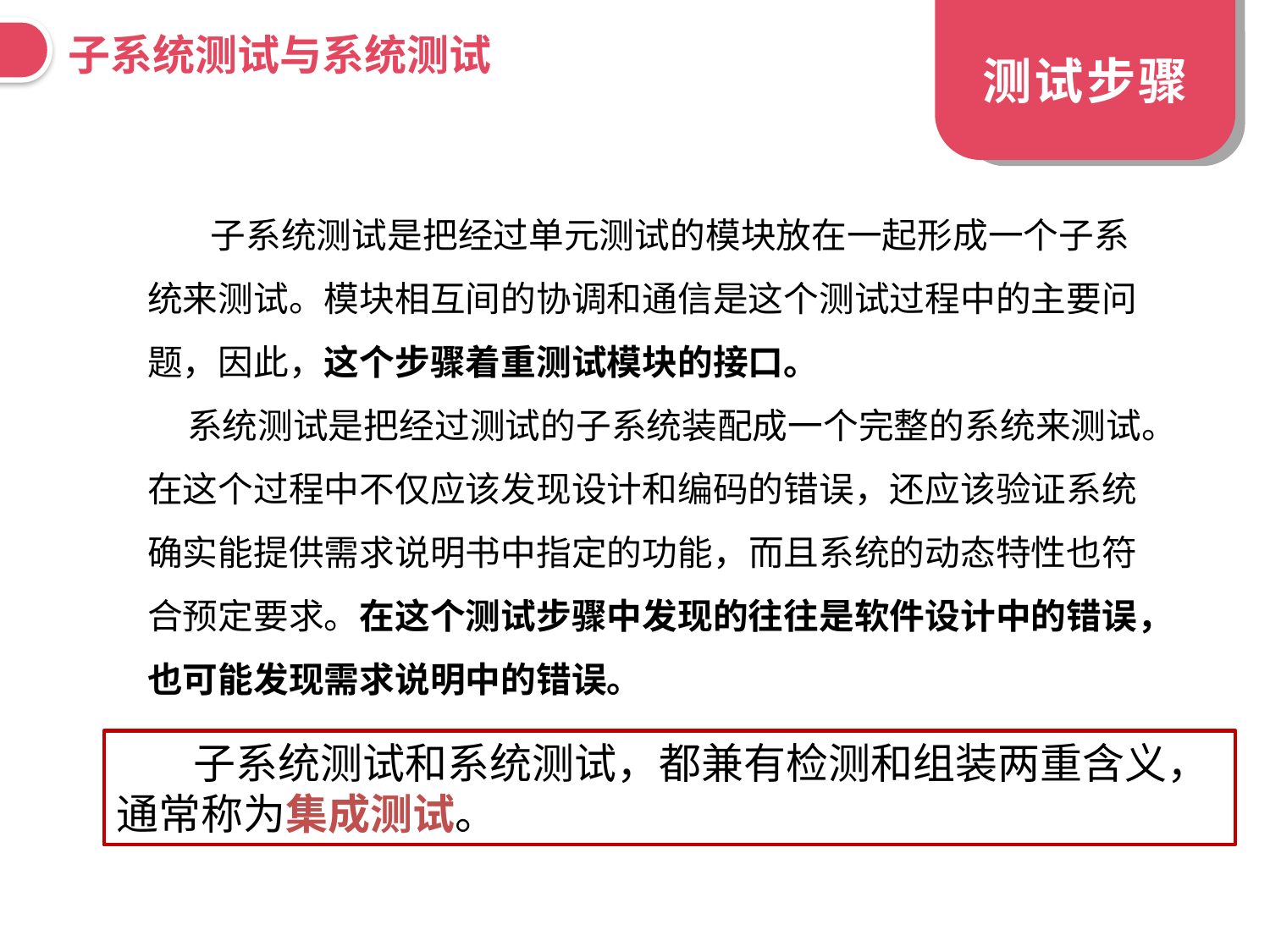

子系统测试与系统测试
测试步骤
       子系统测试是把经过单元测试的模块放在一起形成一个子系统来测试。模块相互间的协调和通信是这个测试过程中的主要问题，因此，这个步骤着重测试模块的接口。
    系统测试是把经过测试的子系统装配成一个完整的系统来测试。在这个过程中不仅应该发现设计和编码的错误，还应该验证系统确实能提供需求说明书中指定的功能，而且系统的动态特性也符合预定要求。在这个测试步骤中发现的往往是软件设计中的错误，也可能发现需求说明中的错误。

       子系统测试和系统测试，都兼有检测和组装两重含义，通常称为集成测试。